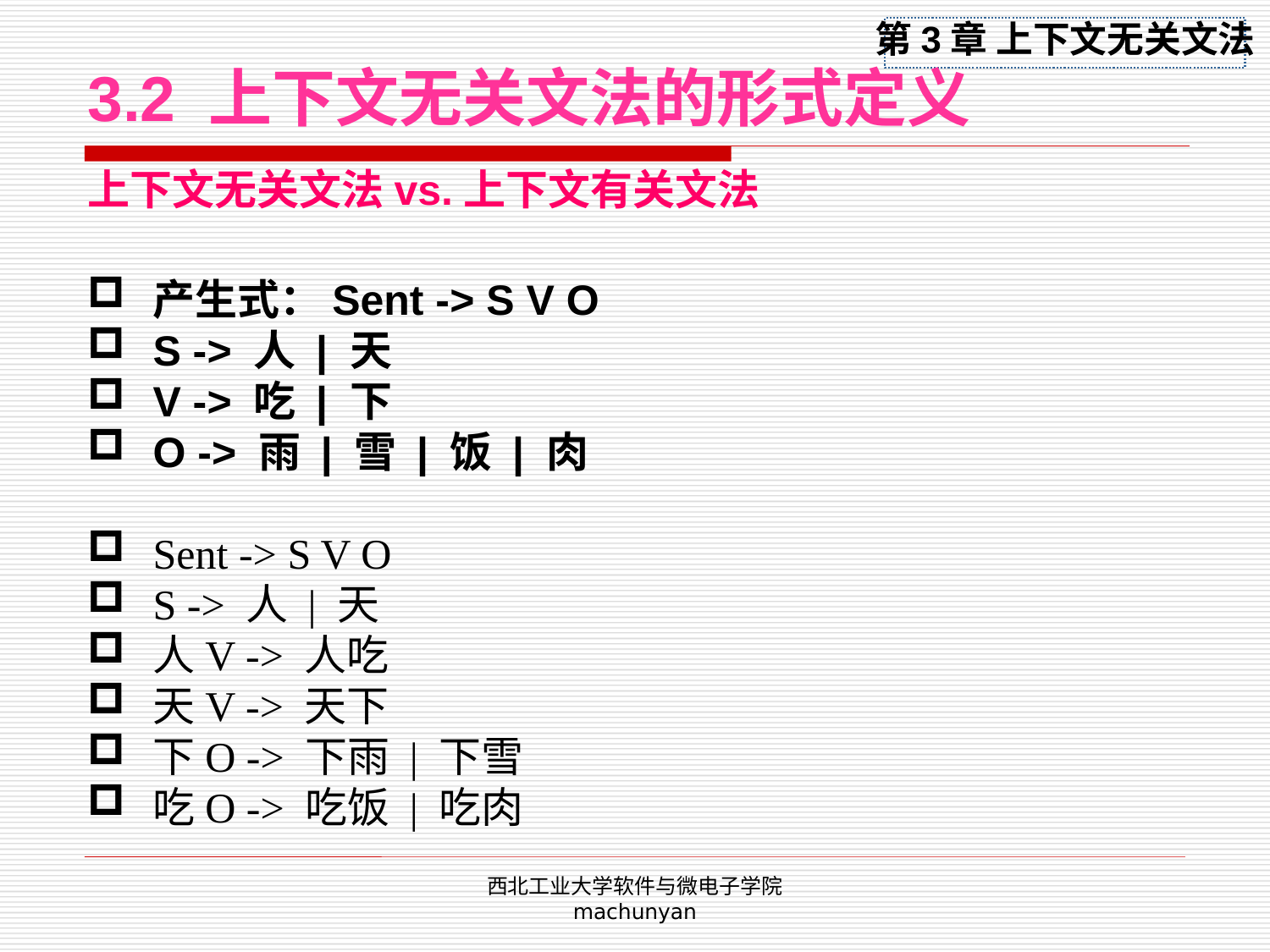

# 3.2 上下文无关文法的形式定义
上下文无关文法vs.上下文有关文法

产生式：Sent -> S V O
S -> 人 | 天
V -> 吃 | 下
O -> 雨 | 雪 | 饭 | 肉

Sent -> S V O
S -> 人 | 天
人V -> 人吃
天V -> 天下
下O -> 下雨 | 下雪
吃O -> 吃饭 | 吃肉

西北工业大学软件与微电子学院 machunyan
11